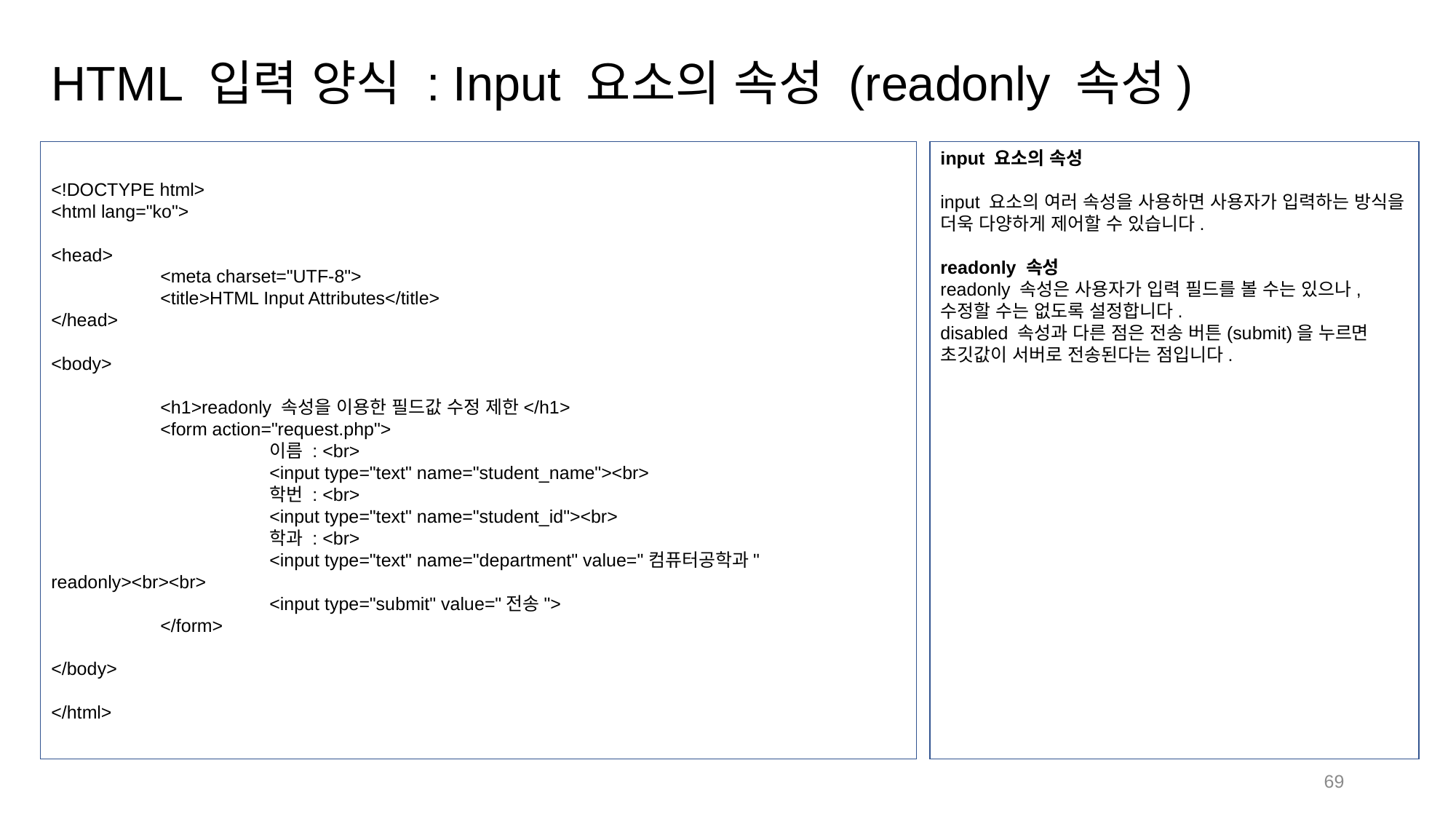

# HTML 입력 양식 : Input 요소의 속성 (readonly 속성)
<!DOCTYPE html>
<html lang="ko">

<head>
	<meta charset="UTF-8">
	<title>HTML Input Attributes</title>
</head>

<body>

	<h1>readonly 속성을 이용한 필드값 수정 제한</h1>
	<form action="request.php">
		이름 : <br>
		<input type="text" name="student_name"><br>
		학번 : <br>
		<input type="text" name="student_id"><br>
		학과 : <br>
		<input type="text" name="department" value="컴퓨터공학과" readonly><br><br>
		<input type="submit" value="전송">
	</form>

</body>

</html>
input 요소의 속성

input 요소의 여러 속성을 사용하면 사용자가 입력하는 방식을 더욱 다양하게 제어할 수 있습니다.

readonly 속성
readonly 속성은 사용자가 입력 필드를 볼 수는 있으나, 수정할 수는 없도록 설정합니다.
disabled 속성과 다른 점은 전송 버튼(submit)을 누르면 초깃값이 서버로 전송된다는 점입니다.

69